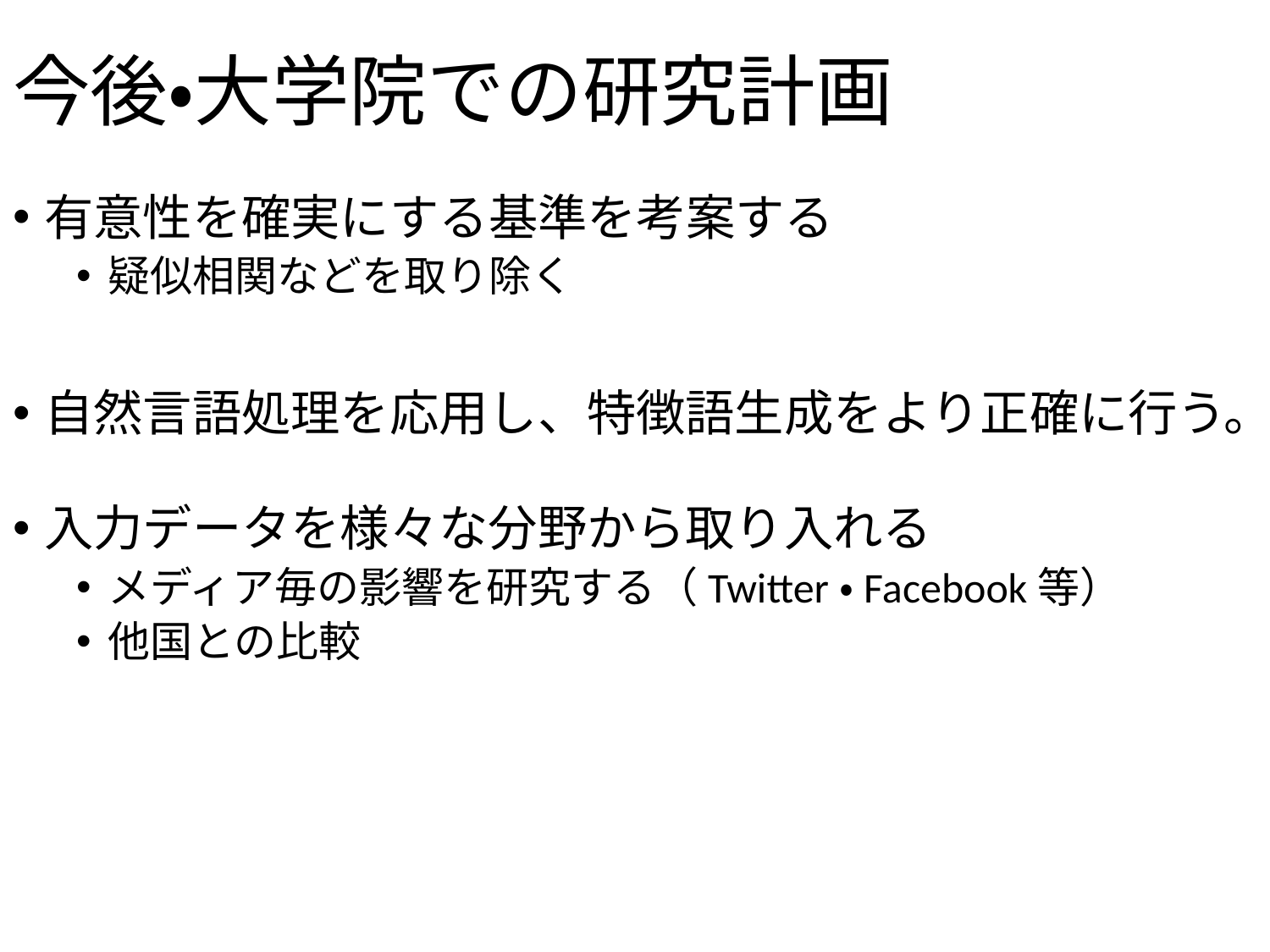

# 今後・大学院での研究計画

有意性を確実にする基準を考案する
疑似相関などを取り除く

自然言語処理を応用し、特徴語生成をより正確に行う。

入力データを様々な分野から取り入れる
メディア毎の影響を研究する（Twitter・Facebook等）
他国との比較